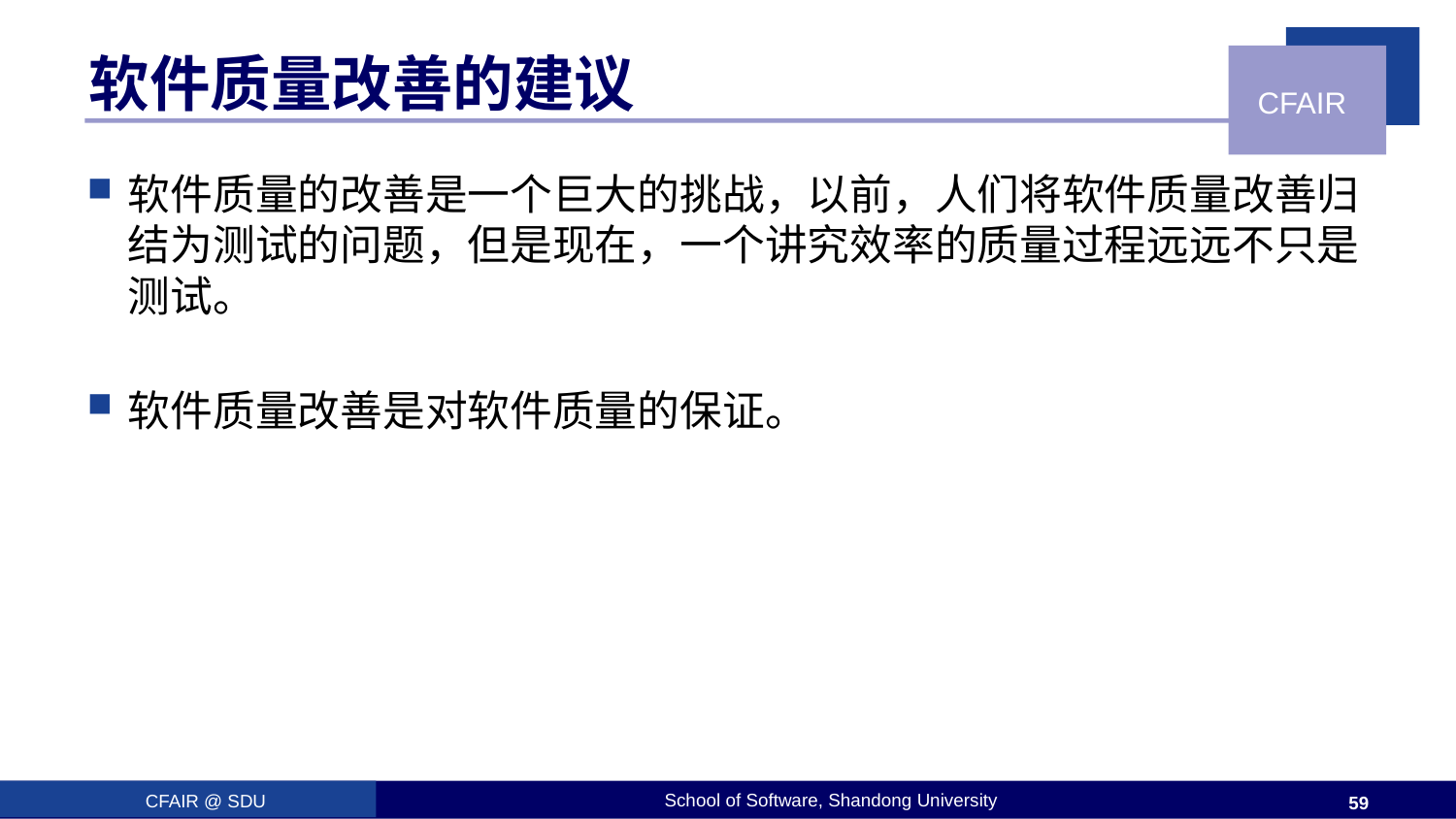

# 软件质量改善的建议
软件质量的改善是一个巨大的挑战，以前，人们将软件质量改善归结为测试的问题，但是现在，一个讲究效率的质量过程远远不只是测试。

软件质量改善是对软件质量的保证。